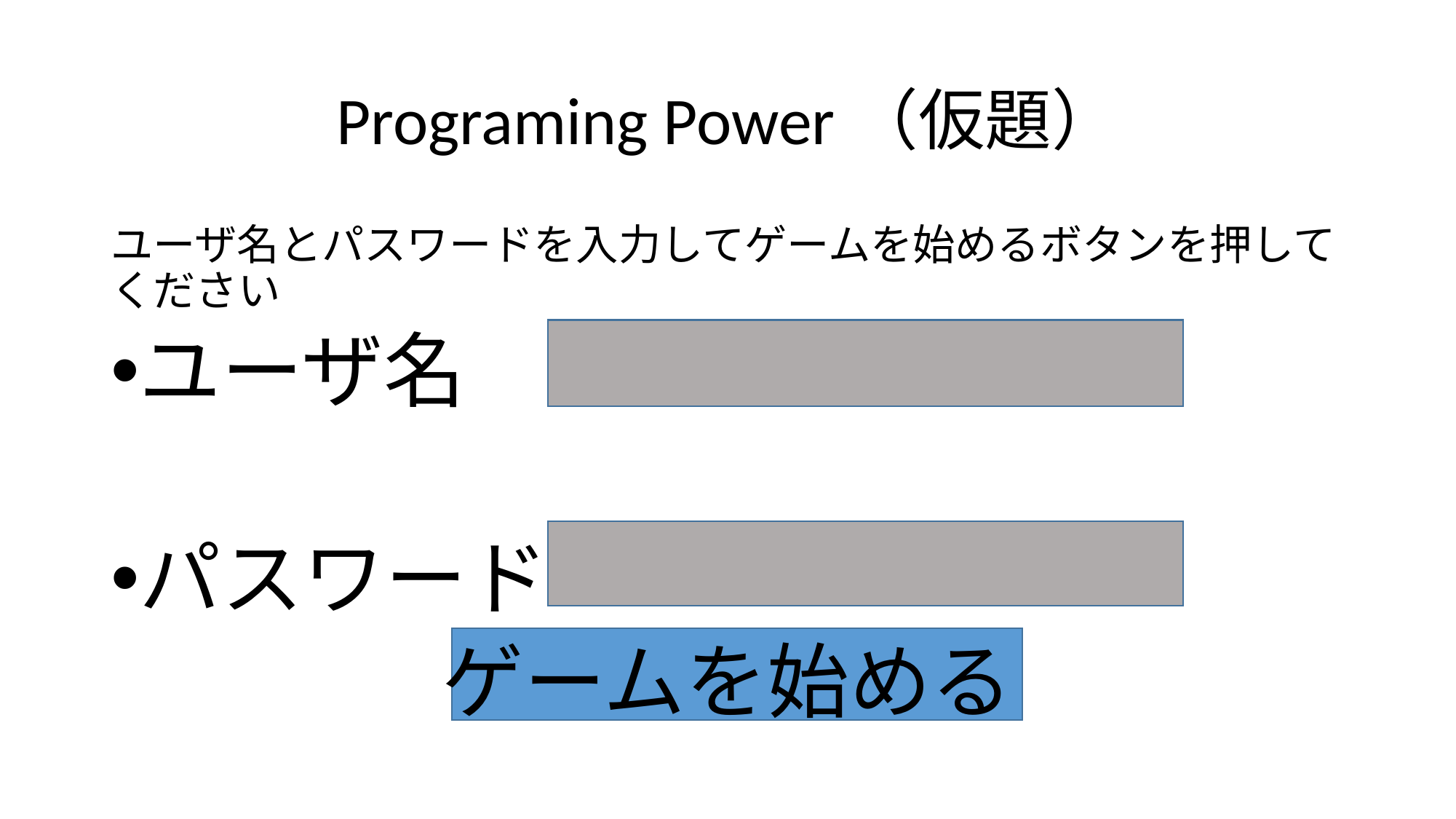

# Programing Power（仮題）
ユーザ名とパスワードを入力してゲームを始めるボタンを押してください
ユーザ名

パスワード
ゲームを始める